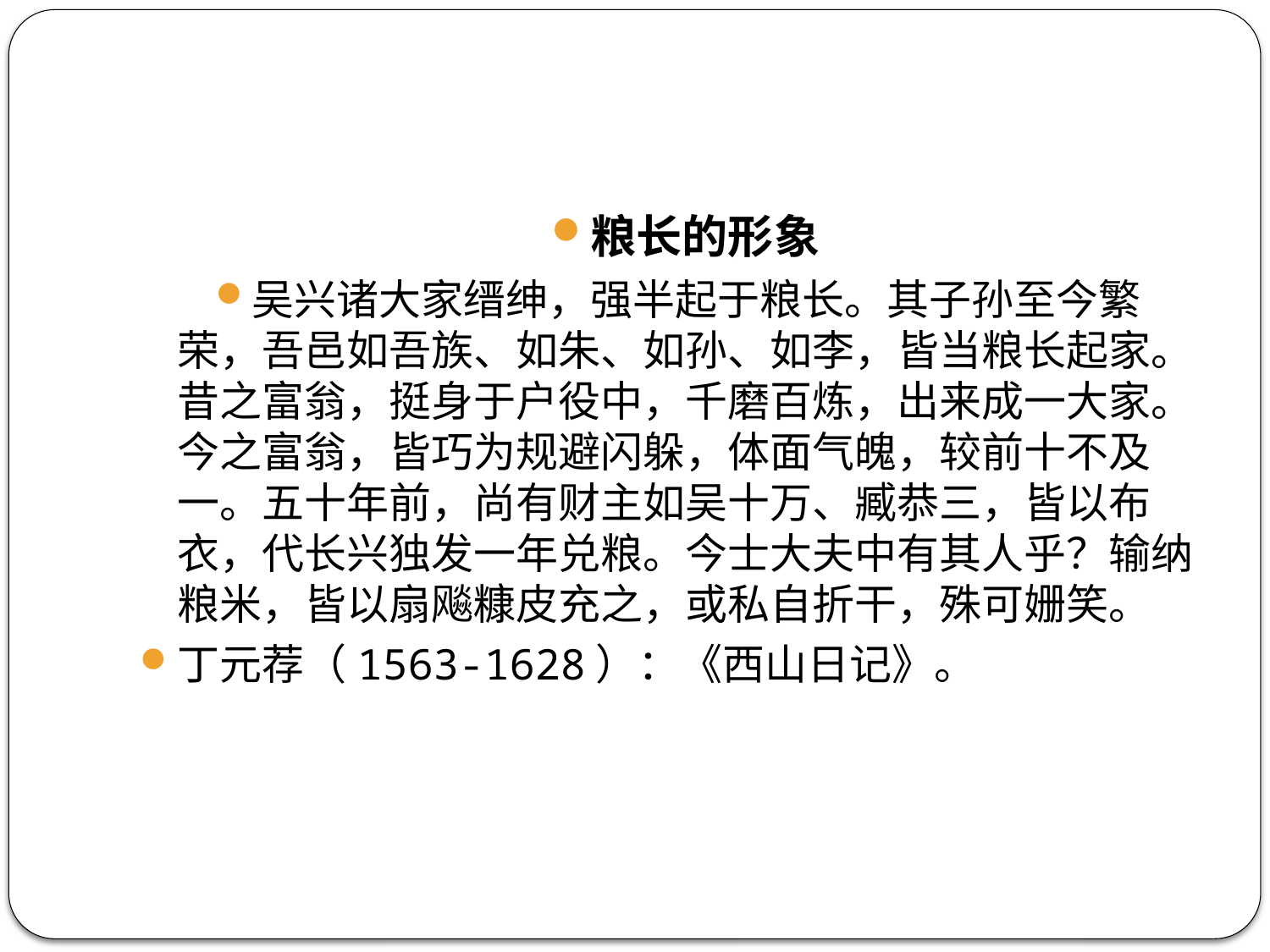

#
粮长的形象
吴兴诸大家缙绅，强半起于粮长。其子孙至今繁荣，吾邑如吾族、如朱、如孙、如李，皆当粮长起家。昔之富翁，挺身于户役中，千磨百炼，出来成一大家。今之富翁，皆巧为规避闪躲，体面气魄，较前十不及一。五十年前，尚有财主如吴十万、臧恭三，皆以布衣，代长兴独发一年兑粮。今士大夫中有其人乎？输纳粮米，皆以扇飚糠皮充之，或私自折干，殊可姗笑。
丁元荐（1563-1628）：《西山日记》。